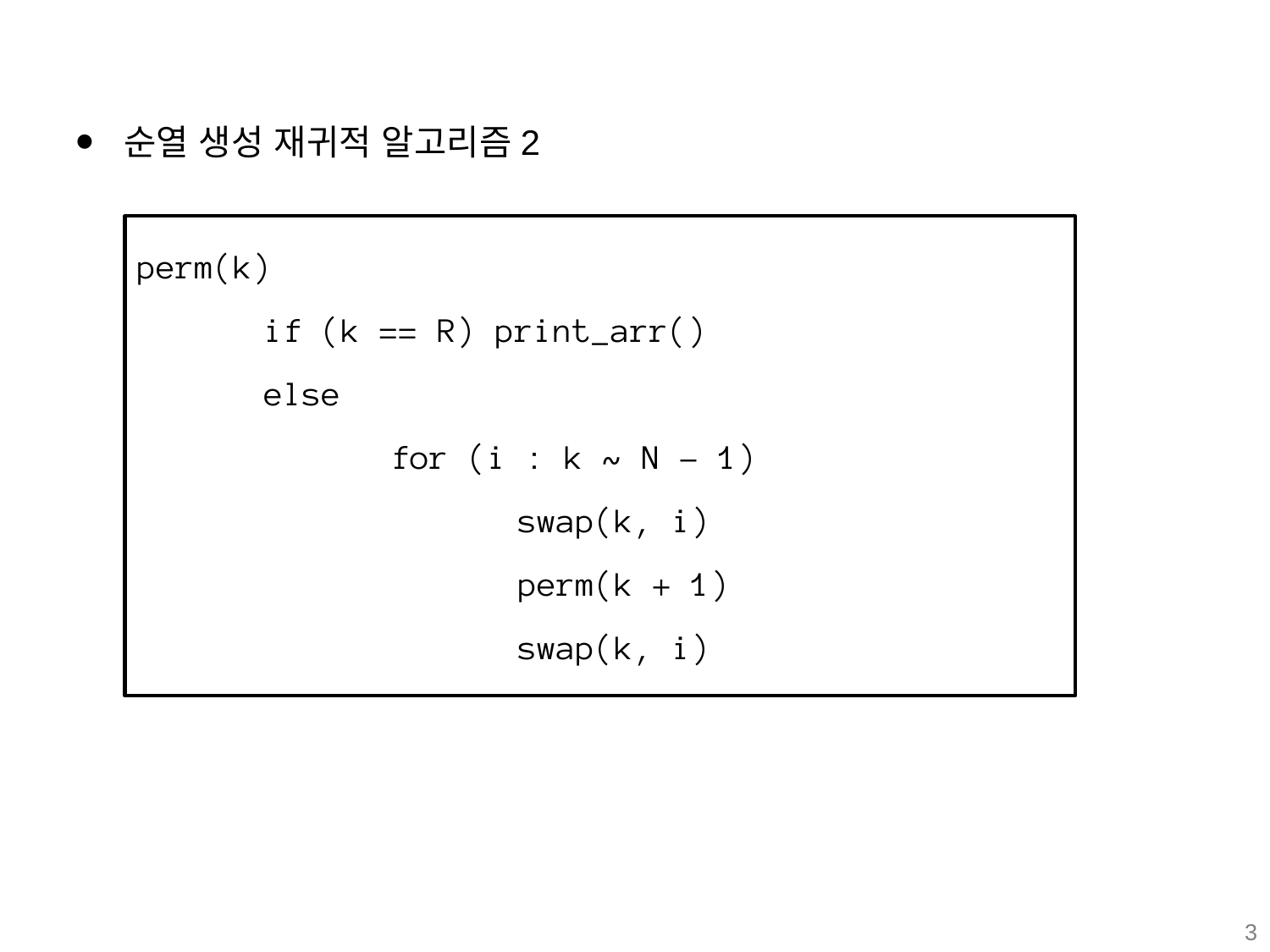

순열 생성 재귀적 알고리즘2
perm(k)
	if (k == R) print_arr()
	else
		for (i : k ~ N - 1)
			swap(k, i)
			perm(k + 1)
			swap(k, i)
3